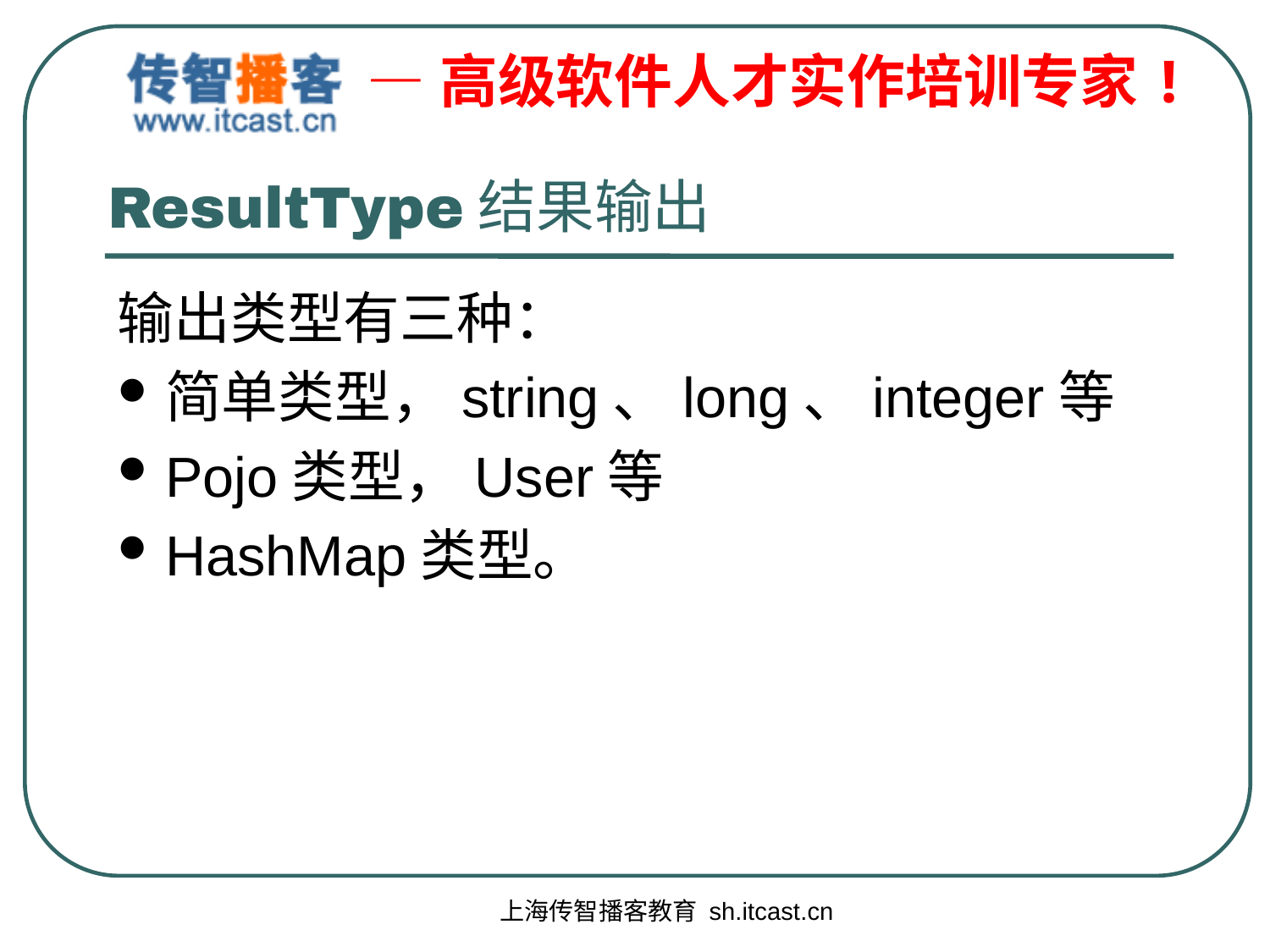

# ResultType结果输出
输出类型有三种：
简单类型，string、long、integer等
Pojo类型，User等
HashMap类型。

上海传智播客教育 sh.itcast.cn